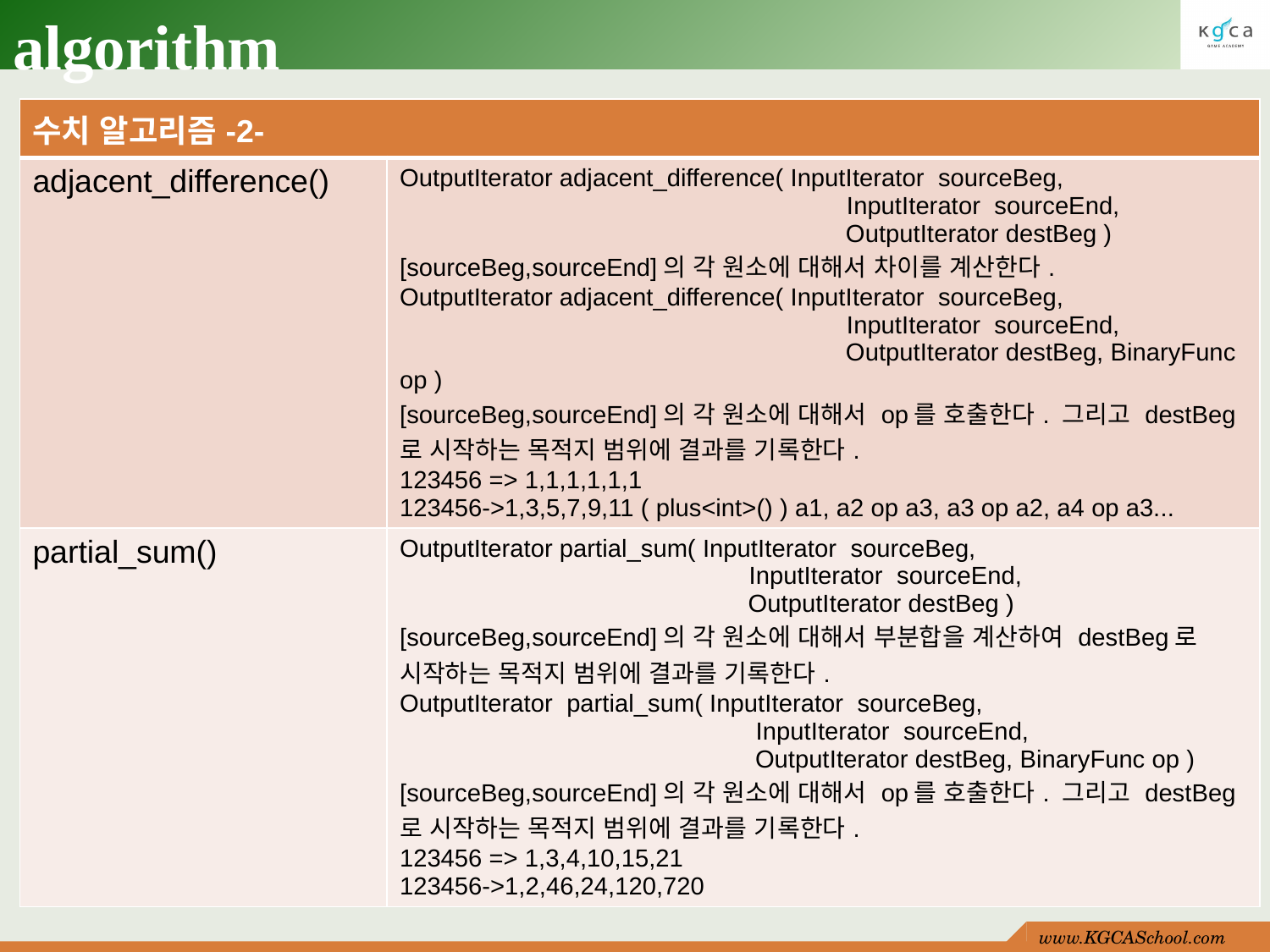

# algorithm
| 수치 알고리즘-2- |  |
| --- | --- |
| adjacent\_difference() | OutputIterator adjacent\_difference( InputIterator sourceBeg, InputIterator sourceEnd, OutputIterator destBeg ) [sourceBeg,sourceEnd]의 각 원소에 대해서 차이를 계산한다. OutputIterator adjacent\_difference( InputIterator sourceBeg, InputIterator sourceEnd, OutputIterator destBeg, BinaryFunc op ) [sourceBeg,sourceEnd]의 각 원소에 대해서 op를 호출한다. 그리고 destBeg로 시작하는 목적지 범위에 결과를 기록한다. 123456 => 1,1,1,1,1,1 123456->1,3,5,7,9,11 ( plus<int>() ) a1, a2 op a3, a3 op a2, a4 op a3... |
| partial\_sum() | OutputIterator partial\_sum( InputIterator sourceBeg, InputIterator sourceEnd, OutputIterator destBeg ) [sourceBeg,sourceEnd]의 각 원소에 대해서 부분합을 계산하여 destBeg로 시작하는 목적지 범위에 결과를 기록한다. OutputIterator partial\_sum( InputIterator sourceBeg, InputIterator sourceEnd, OutputIterator destBeg, BinaryFunc op ) [sourceBeg,sourceEnd]의 각 원소에 대해서 op를 호출한다. 그리고 destBeg로 시작하는 목적지 범위에 결과를 기록한다. 123456 => 1,3,4,10,15,21 123456->1,2,46,24,120,720 |